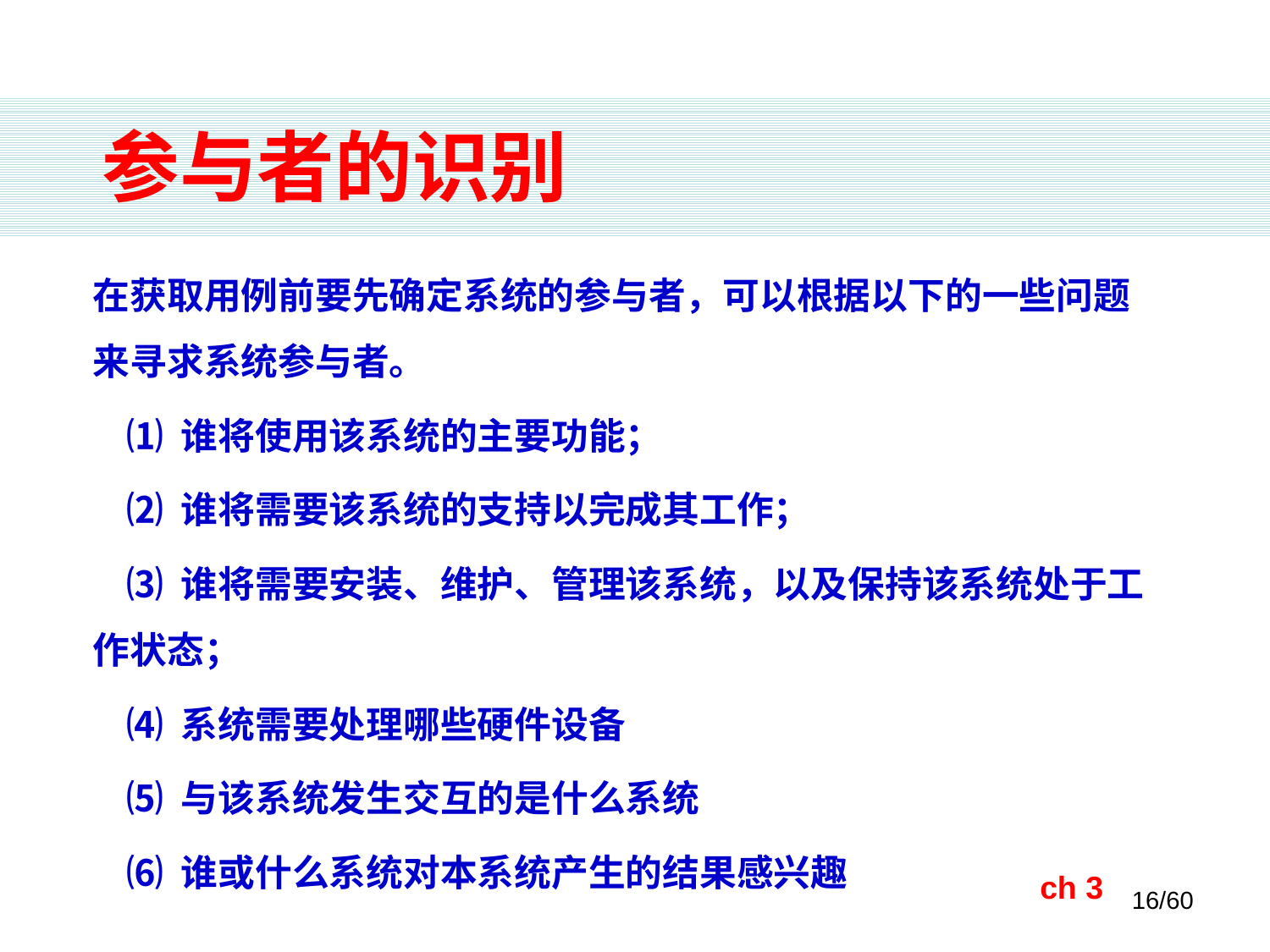

参与者的识别
在获取用例前要先确定系统的参与者，可以根据以下的一些问题来寻求系统参与者。
    ⑴ 谁将使用该系统的主要功能；
    ⑵ 谁将需要该系统的支持以完成其工作；
    ⑶ 谁将需要安装、维护、管理该系统，以及保持该系统处于工作状态；
    ⑷ 系统需要处理哪些硬件设备
    ⑸ 与该系统发生交互的是什么系统
    ⑹ 谁或什么系统对本系统产生的结果感兴趣
ch 3
16/60